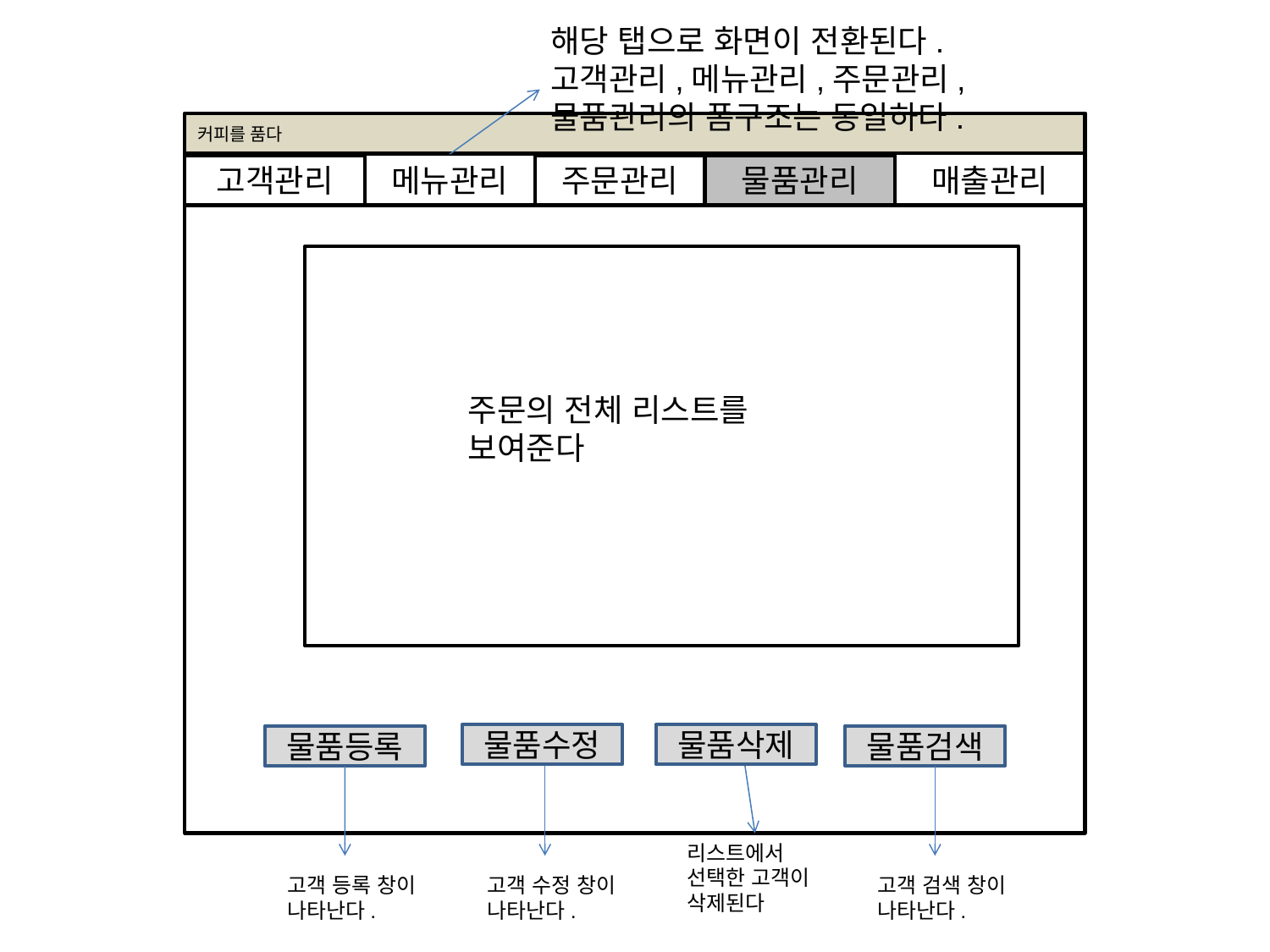

해당 탭으로 화면이 전환된다.
고객관리,메뉴관리,주문관리,물품관리의 폼구조는 동일하다.

커피를 품다
매출관리
메뉴관리
고객관리
주문관리
물품관리

주문의 전체 리스트를 보여준다
물품수정
물품삭제
물품등록
물품검색
리스트에서 선택한 고객이 삭제된다
고객 등록 창이 나타난다.
고객 수정 창이 나타난다.
고객 검색 창이 나타난다.